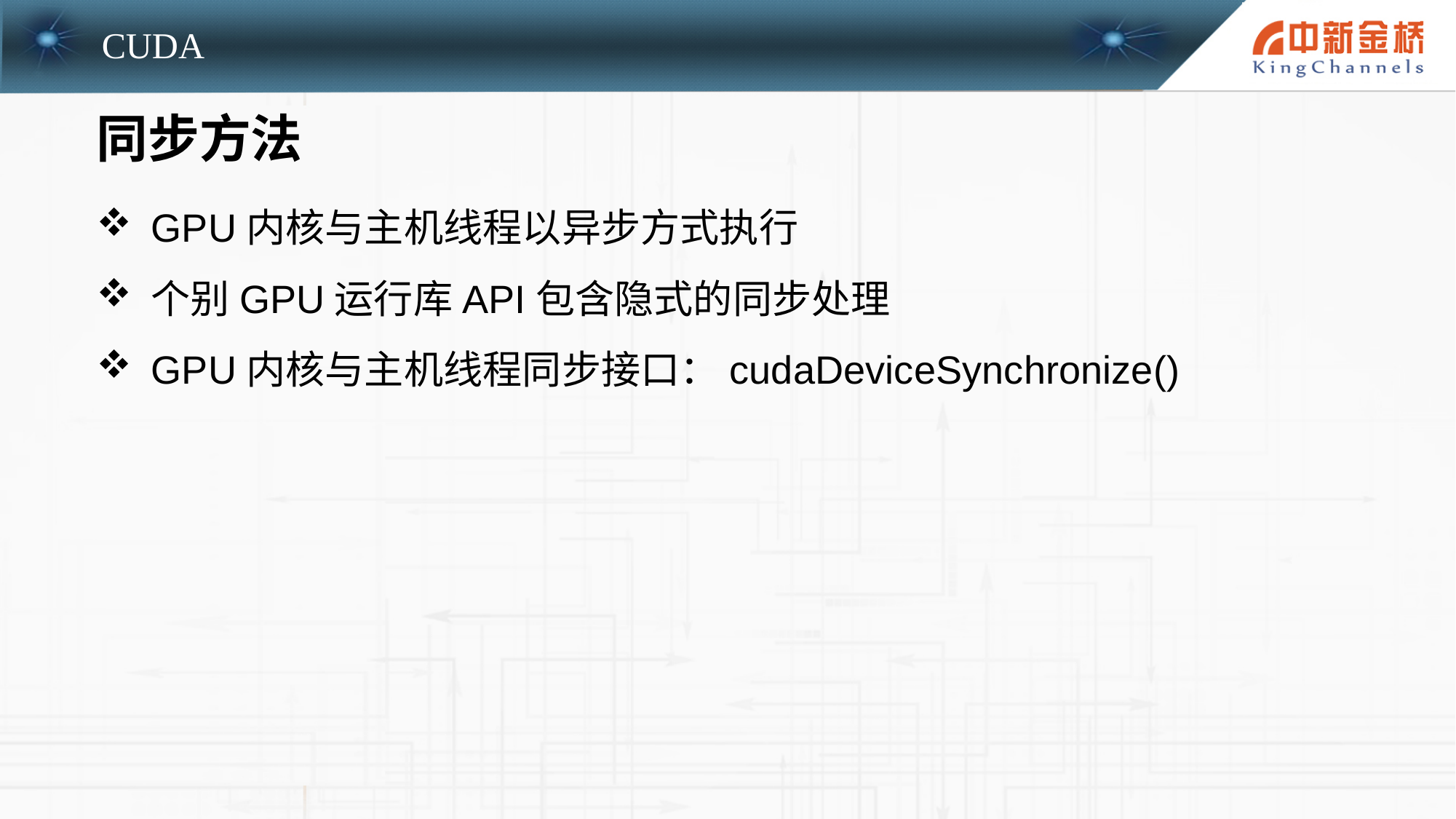

同步方法
GPU内核与主机线程以异步方式执行
个别GPU运行库API包含隐式的同步处理
GPU内核与主机线程同步接口：cudaDeviceSynchronize()